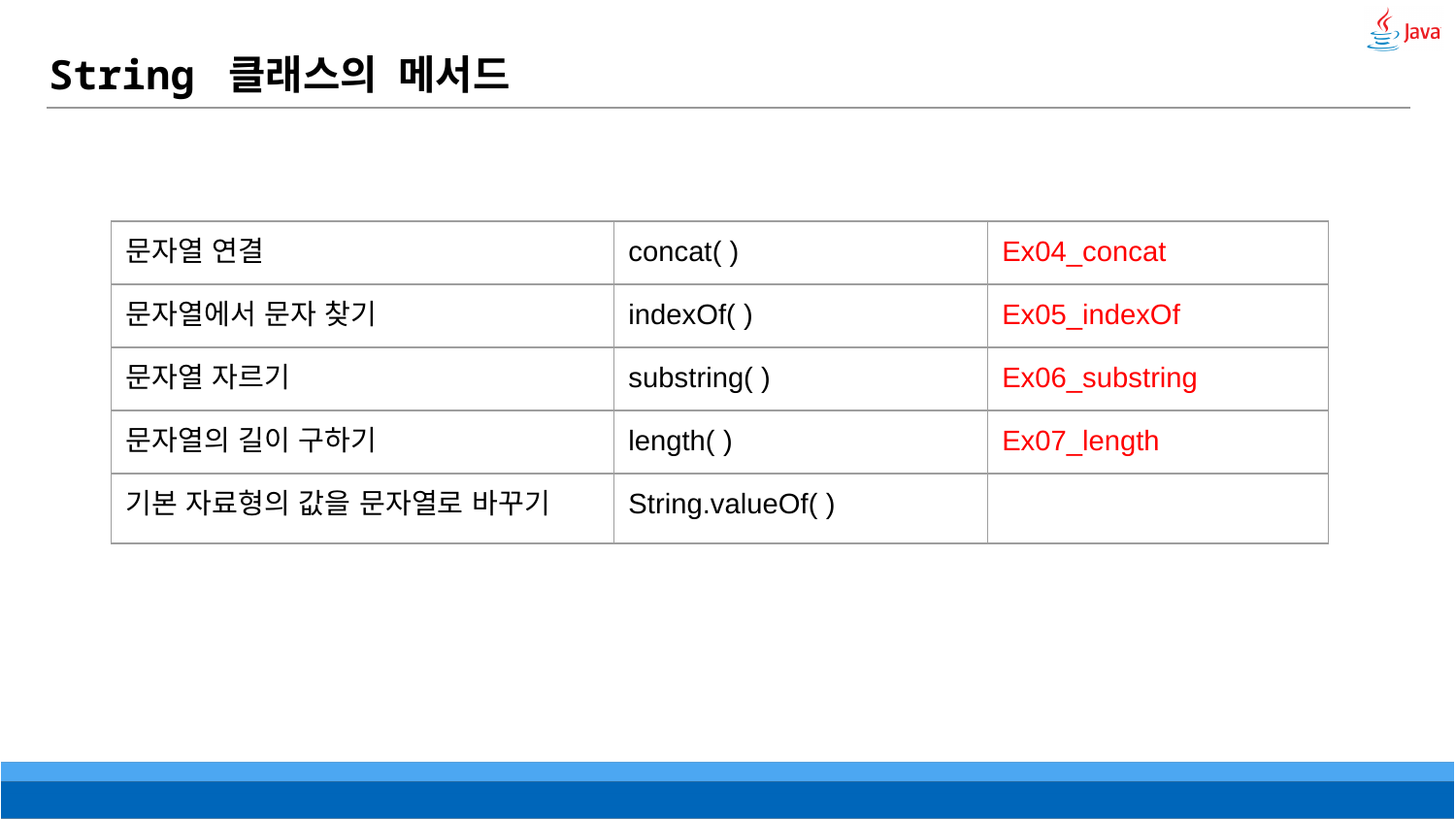

# String 클래스의 메서드
| 문자열 연결 | concat( ) | Ex04\_concat |
| --- | --- | --- |
| 문자열에서 문자 찾기 | indexOf( ) | Ex05\_indexOf |
| 문자열 자르기 | substring( ) | Ex06\_substring |
| 문자열의 길이 구하기 | length( ) | Ex07\_length |
| 기본 자료형의 값을 문자열로 바꾸기 | String.valueOf( ) |  |